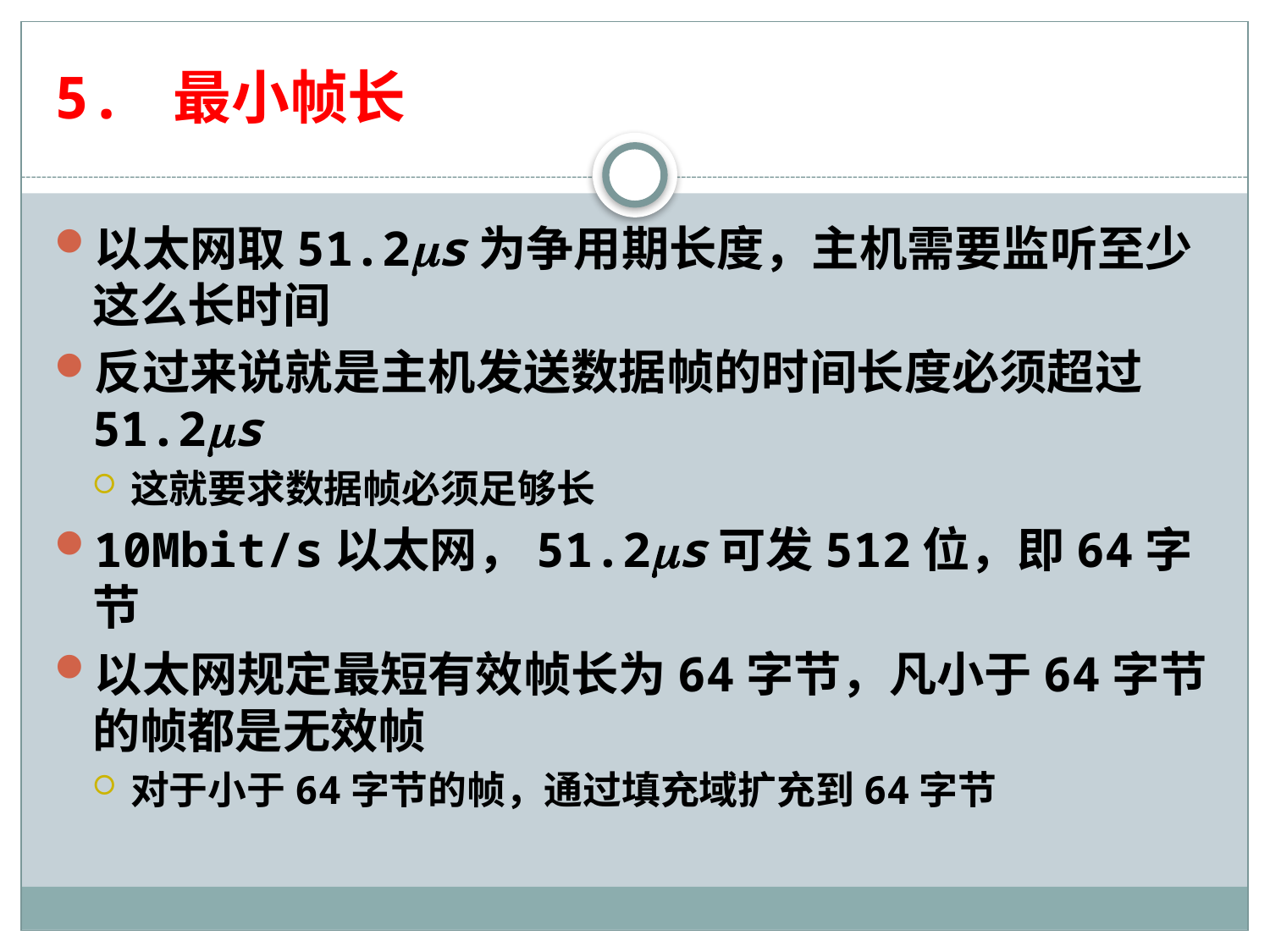

# 5. 最小帧长
以太网取51.2μs为争用期长度，主机需要监听至少这么长时间
反过来说就是主机发送数据帧的时间长度必须超过51.2μs
这就要求数据帧必须足够长
10Mbit/s以太网，51.2μs可发512位，即64字节
以太网规定最短有效帧长为64字节，凡小于64字节的帧都是无效帧
对于小于64字节的帧，通过填充域扩充到64字节